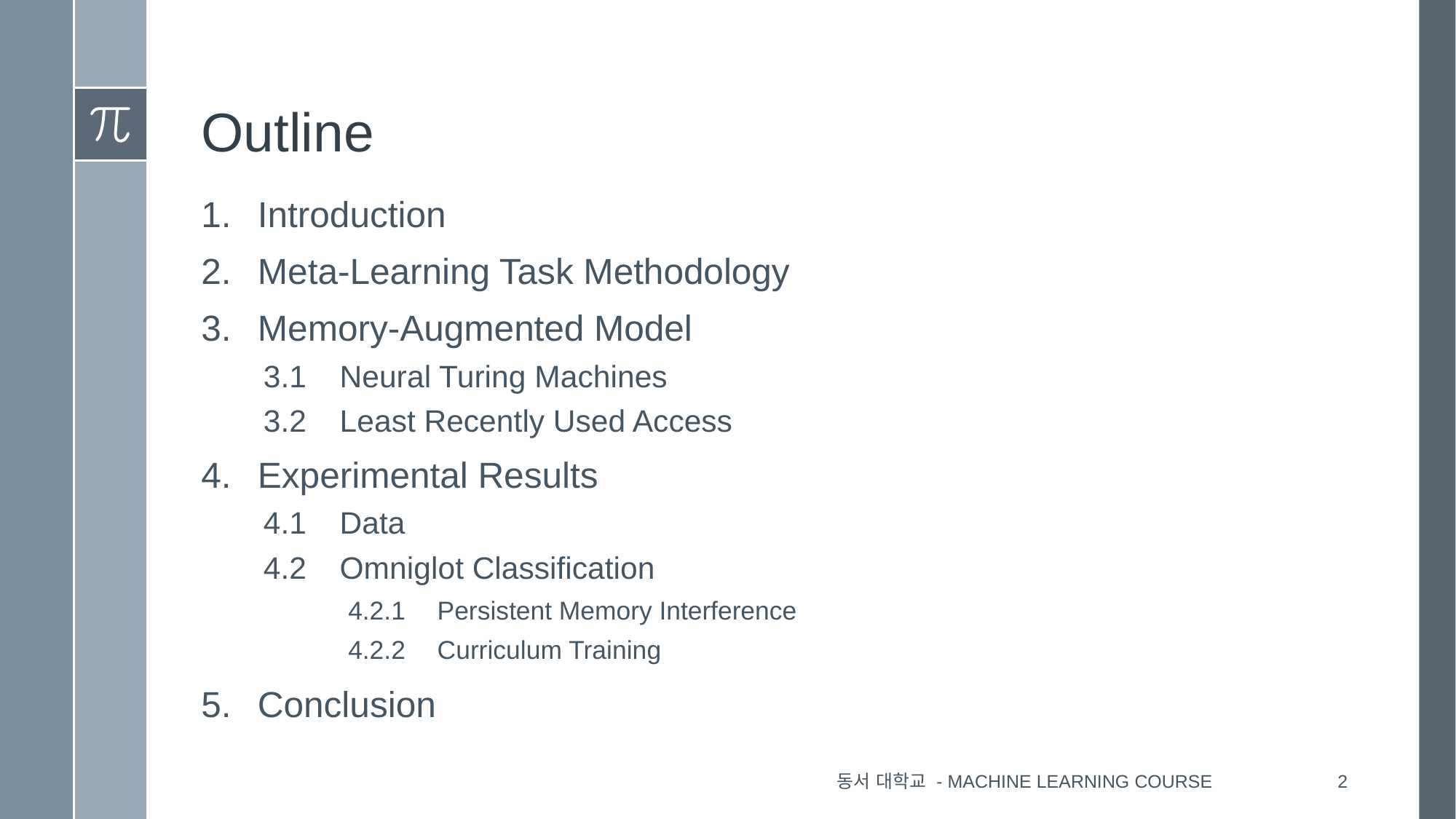

# Outline
Introduction
Meta-Learning Task Methodology
Memory-Augmented Model
3.1	Neural Turing Machines
3.2	Least Recently Used Access
Experimental Results
4.1	Data
4.2	Omniglot Classification
4.2.1	Persistent Memory Interference
4.2.2	Curriculum Training
Conclusion
동서 대학교 - Machine Learning Course
2